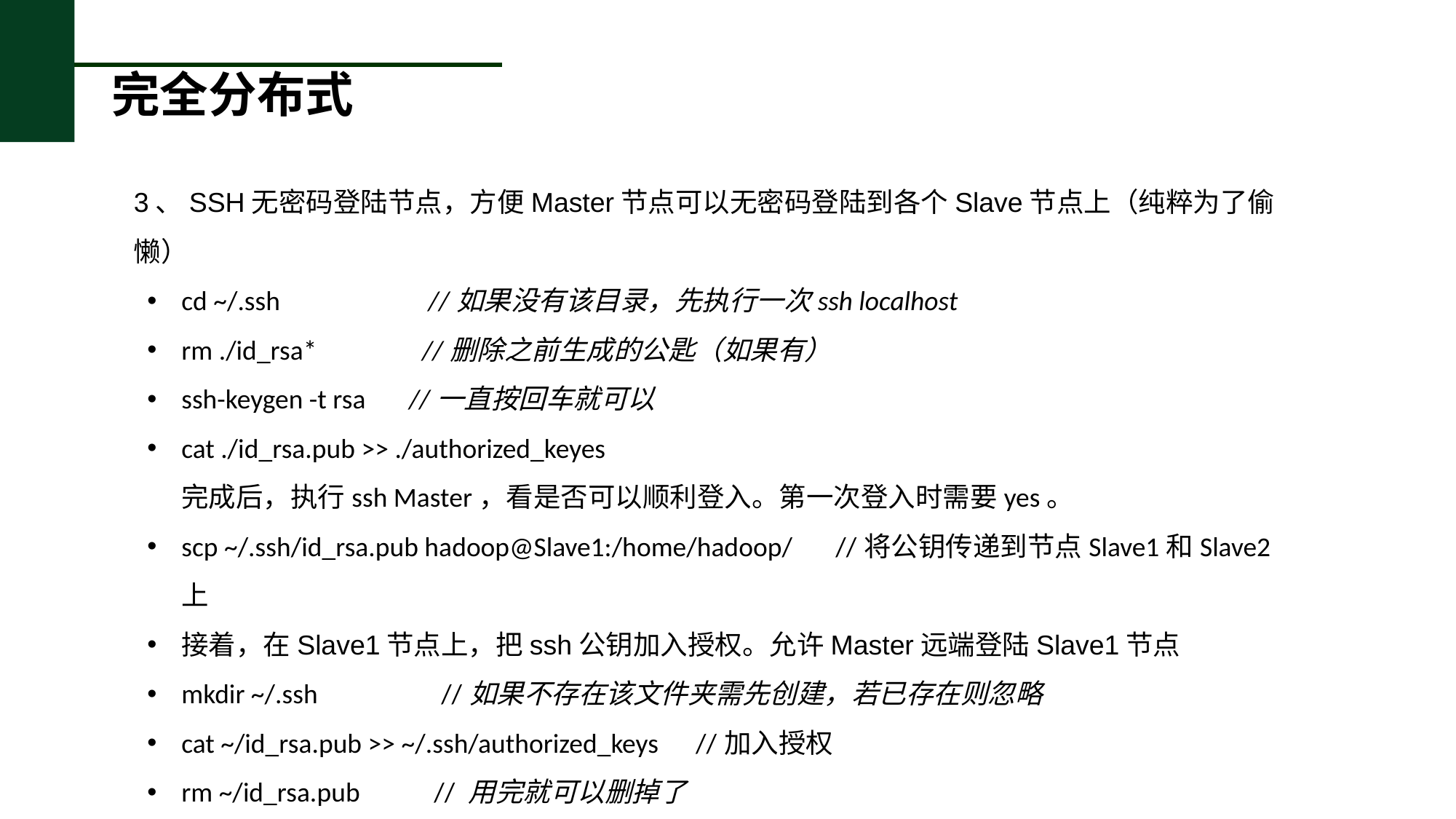

# 完全分布式
3、SSH无密码登陆节点，方便Master节点可以无密码登陆到各个Slave节点上（纯粹为了偷懒）
cd ~/.ssh                        //如果没有该目录，先执行一次ssh localhost
rm ./id_rsa*                 //删除之前生成的公匙（如果有）
ssh-keygen -t rsa       //一直按回车就可以
cat ./id_rsa.pub >> ./authorized_keyes
完成后，执行ssh Master，看是否可以顺利登入。第一次登入时需要yes。
scp ~/.ssh/id_rsa.pub hadoop@Slave1:/home/hadoop/       //将公钥传递到节点Slave1和Slave2上
接着，在Slave1节点上，把ssh公钥加入授权。允许Master远端登陆Slave1节点
mkdir ~/.ssh                    //如果不存在该文件夹需先创建，若已存在则忽略
cat ~/id_rsa.pub >> ~/.ssh/authorized_keys      //加入授权
rm ~/id_rsa.pub            // 用完就可以删掉了